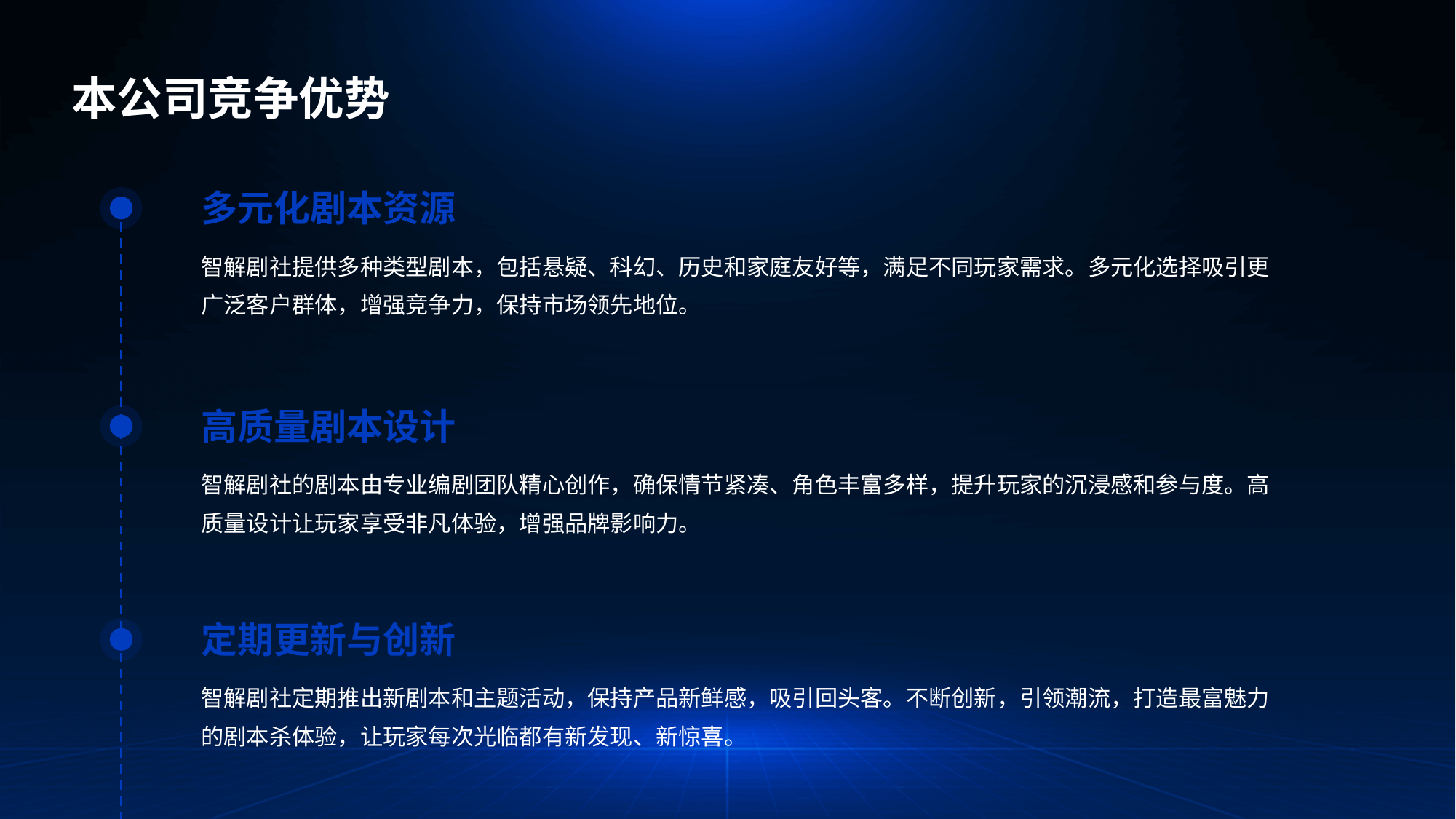

本公司竞争优势
多元化剧本资源

智解剧社提供多种类型剧本，包括悬疑、科幻、历史和家庭友好等，满足不同玩家需求。多元化选择吸引更广泛客户群体，增强竞争力，保持市场领先地位。
高质量剧本设计

智解剧社的剧本由专业编剧团队精心创作，确保情节紧凑、角色丰富多样，提升玩家的沉浸感和参与度。高质量设计让玩家享受非凡体验，增强品牌影响力。
定期更新与创新

智解剧社定期推出新剧本和主题活动，保持产品新鲜感，吸引回头客。不断创新，引领潮流，打造最富魅力的剧本杀体验，让玩家每次光临都有新发现、新惊喜。